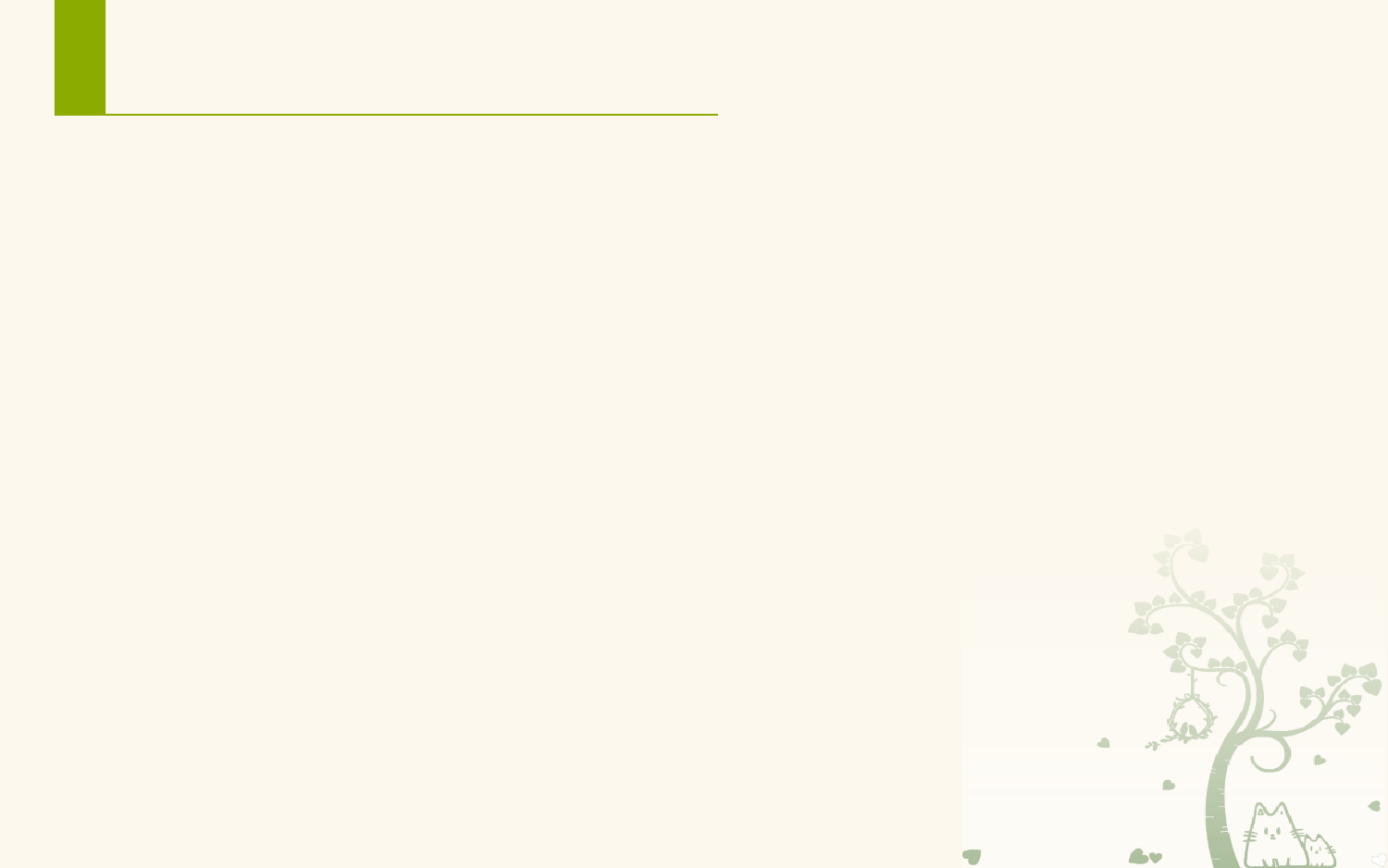

# 3.4.2相对布局（RelativeLayout）
相对布局（RelativeLayout）是一种非常灵活的布局方式，能够通过指定界面元素与父容器或者兄弟组件参考 + margin + padding设置组件的显示位置，确定界面中所有元素的布局位置。
相对布局能够最大程度保证在各种屏幕类型的手机上正确显示界面布局，比较灵活。